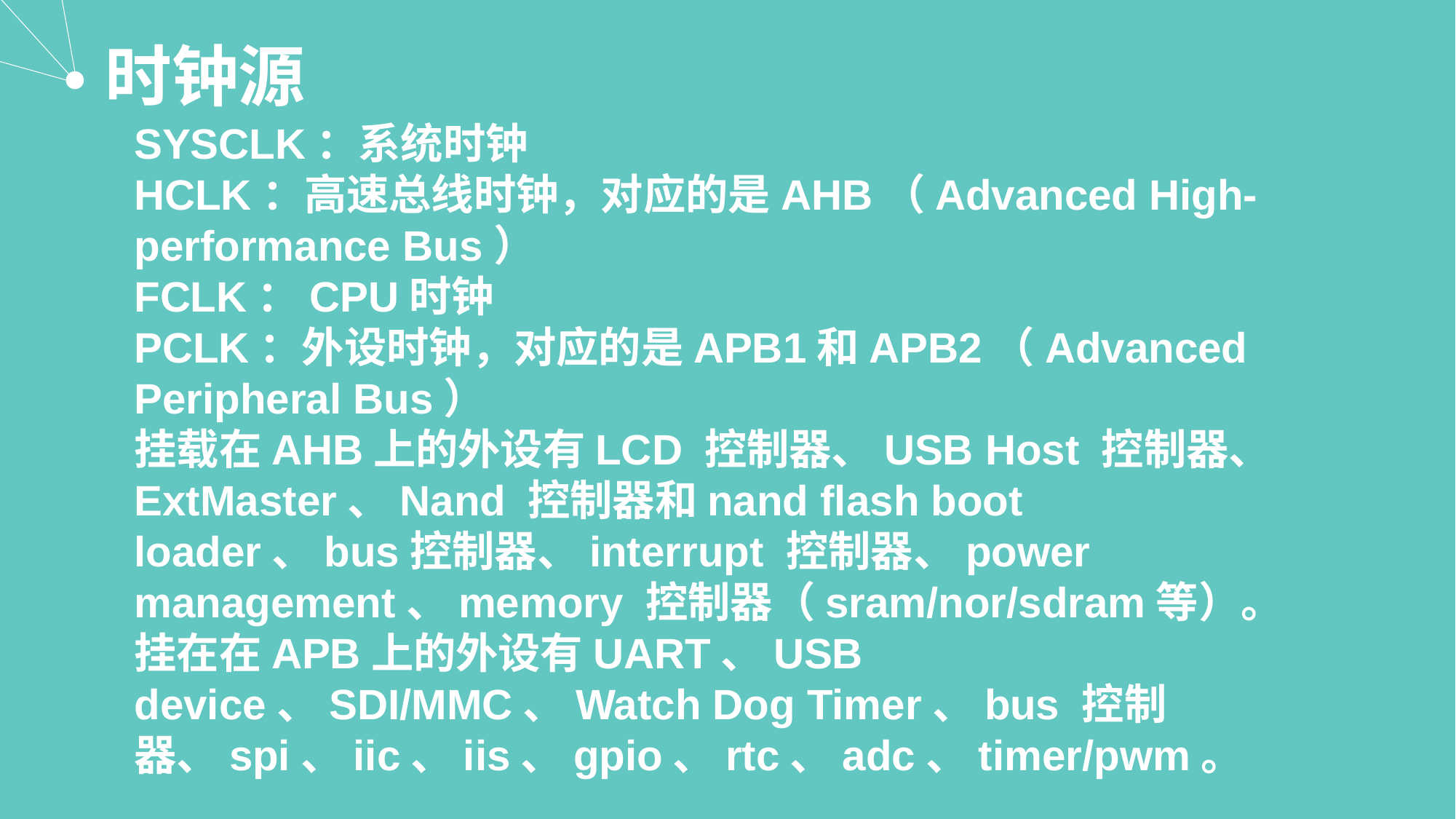

# 时钟源
SYSCLK：系统时钟
HCLK：高速总线时钟，对应的是AHB（Advanced High-performance Bus）
FCLK：CPU时钟
PCLK：外设时钟，对应的是APB1和APB2（Advanced Peripheral Bus）
挂载在AHB上的外设有LCD 控制器、USB Host 控制器、ExtMaster、Nand 控制器和nand flash boot loader、bus控制器、interrupt 控制器、power management、memory 控制器（sram/nor/sdram等）。
挂在在APB上的外设有UART、USB device、SDI/MMC、Watch Dog Timer、bus 控制器、spi、iic、iis、gpio、rtc、adc、timer/pwm。